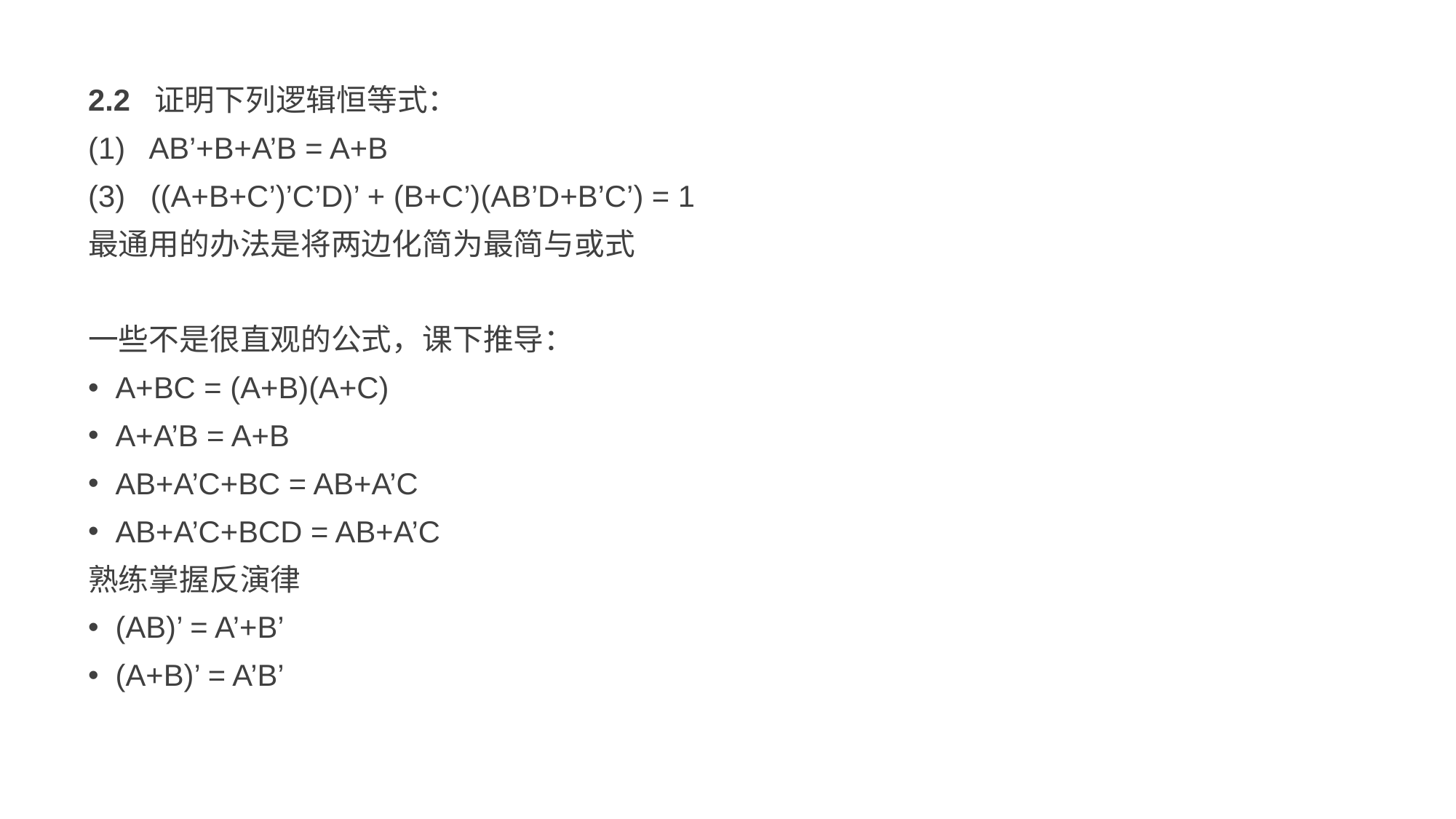

2.2  证明下列逻辑恒等式：
(1)   AB’+B+A’B = A+B
(3)   ((A+B+C’)’C’D)’ + (B+C’)(AB’D+B’C’) = 1
最通用的办法是将两边化简为最简与或式

一些不是很直观的公式，课下推导：
A+BC = (A+B)(A+C)
A+A’B = A+B
AB+A’C+BC = AB+A’C
AB+A’C+BCD = AB+A’C
熟练掌握反演律
(AB)’ = A’+B’
(A+B)’ = A’B’
5